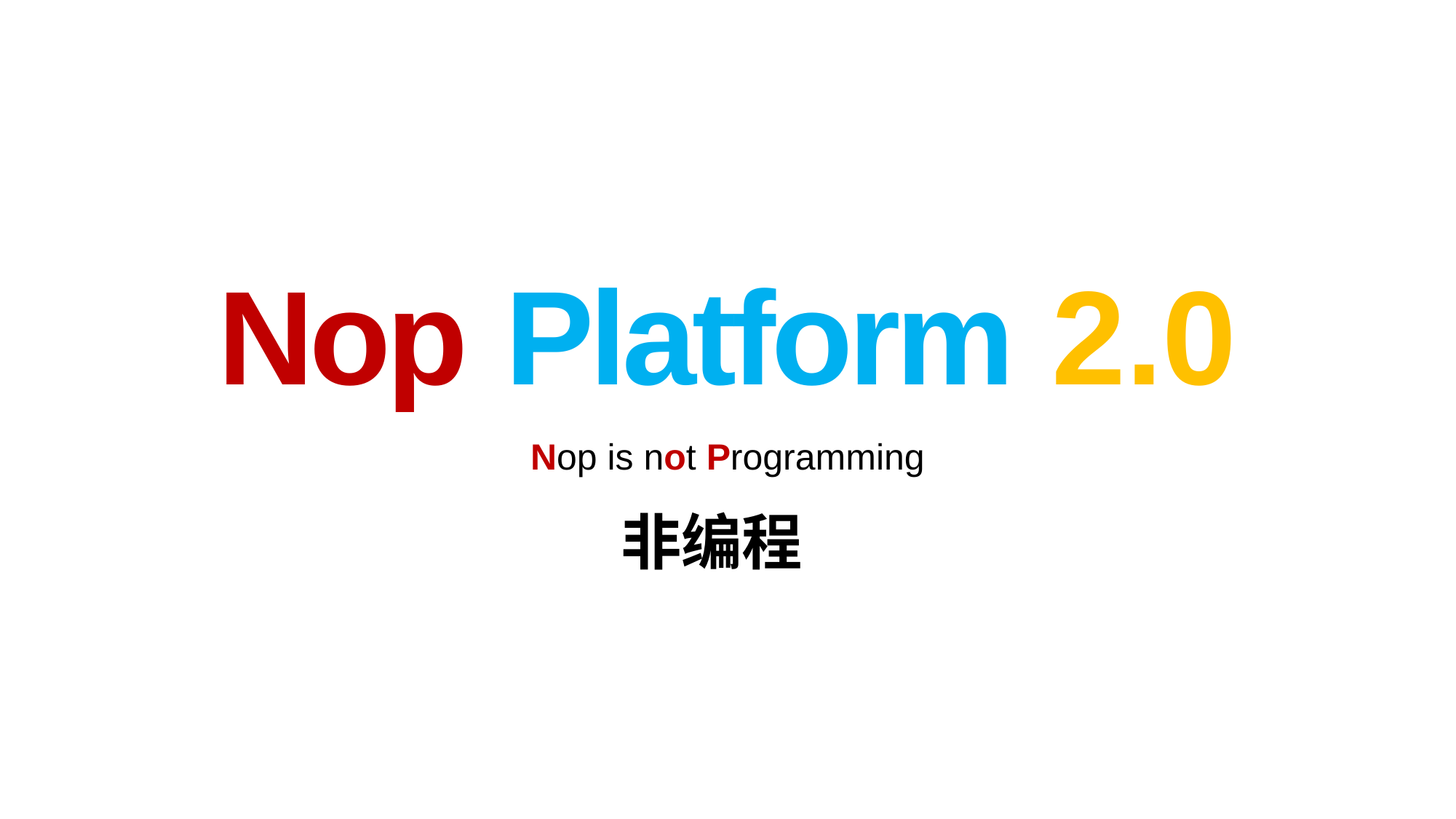

# Nop Platform 2.0
Nop is not Programming
非编程